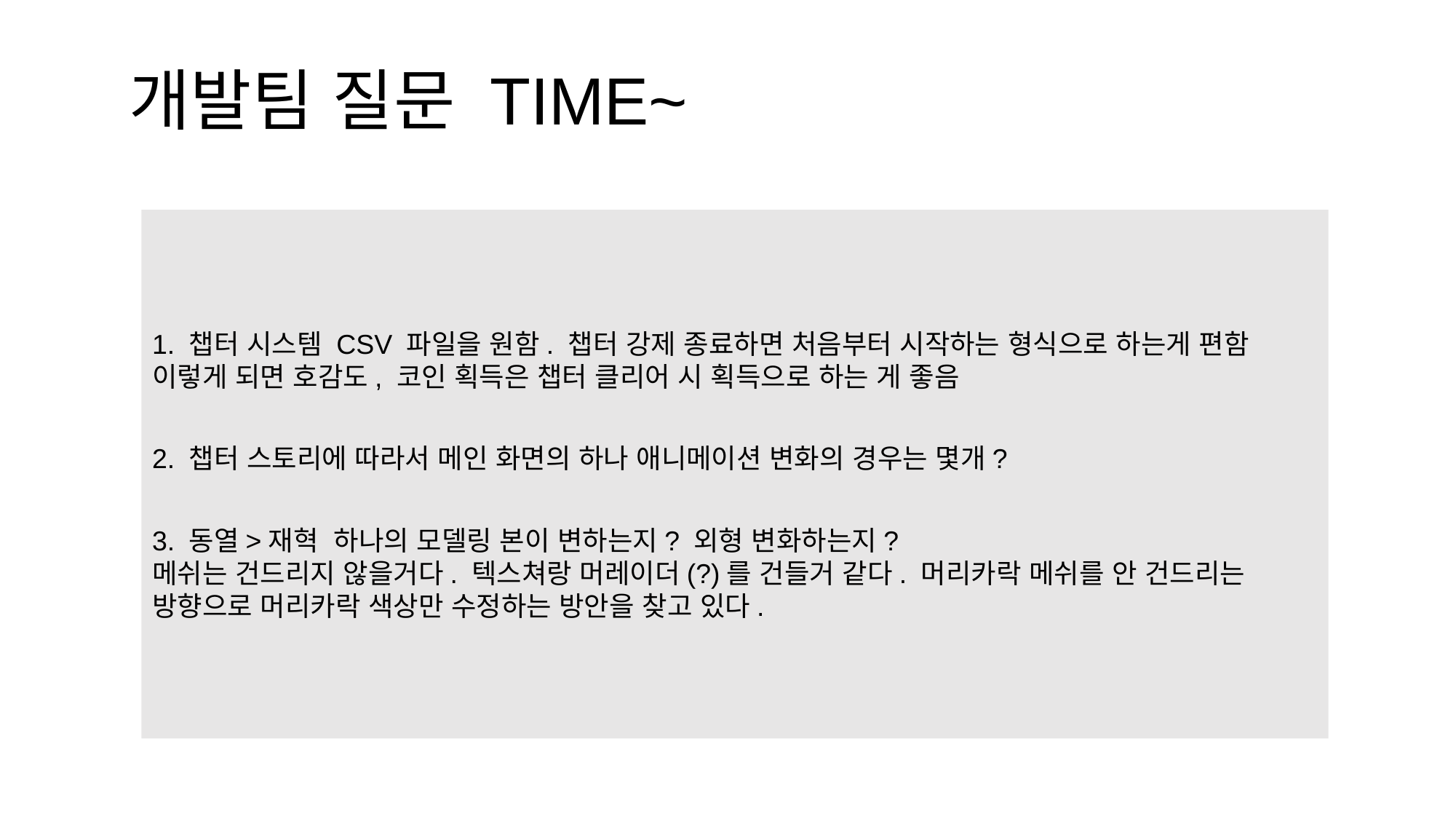

개발팀 질문 TIME~
1. 챕터 시스템 CSV 파일을 원함. 챕터 강제 종료하면 처음부터 시작하는 형식으로 하는게 편함
이렇게 되면 호감도, 코인 획득은 챕터 클리어 시 획득으로 하는 게 좋음
2. 챕터 스토리에 따라서 메인 화면의 하나 애니메이션 변화의 경우는 몇개?
3. 동열>재혁  하나의 모델링 본이 변하는지? 외형 변화하는지?
메쉬는 건드리지 않을거다. 텍스쳐랑 머레이더(?)를 건들거 같다. 머리카락 메쉬를 안 건드리는 방향으로 머리카락 색상만 수정하는 방안을 찾고 있다.